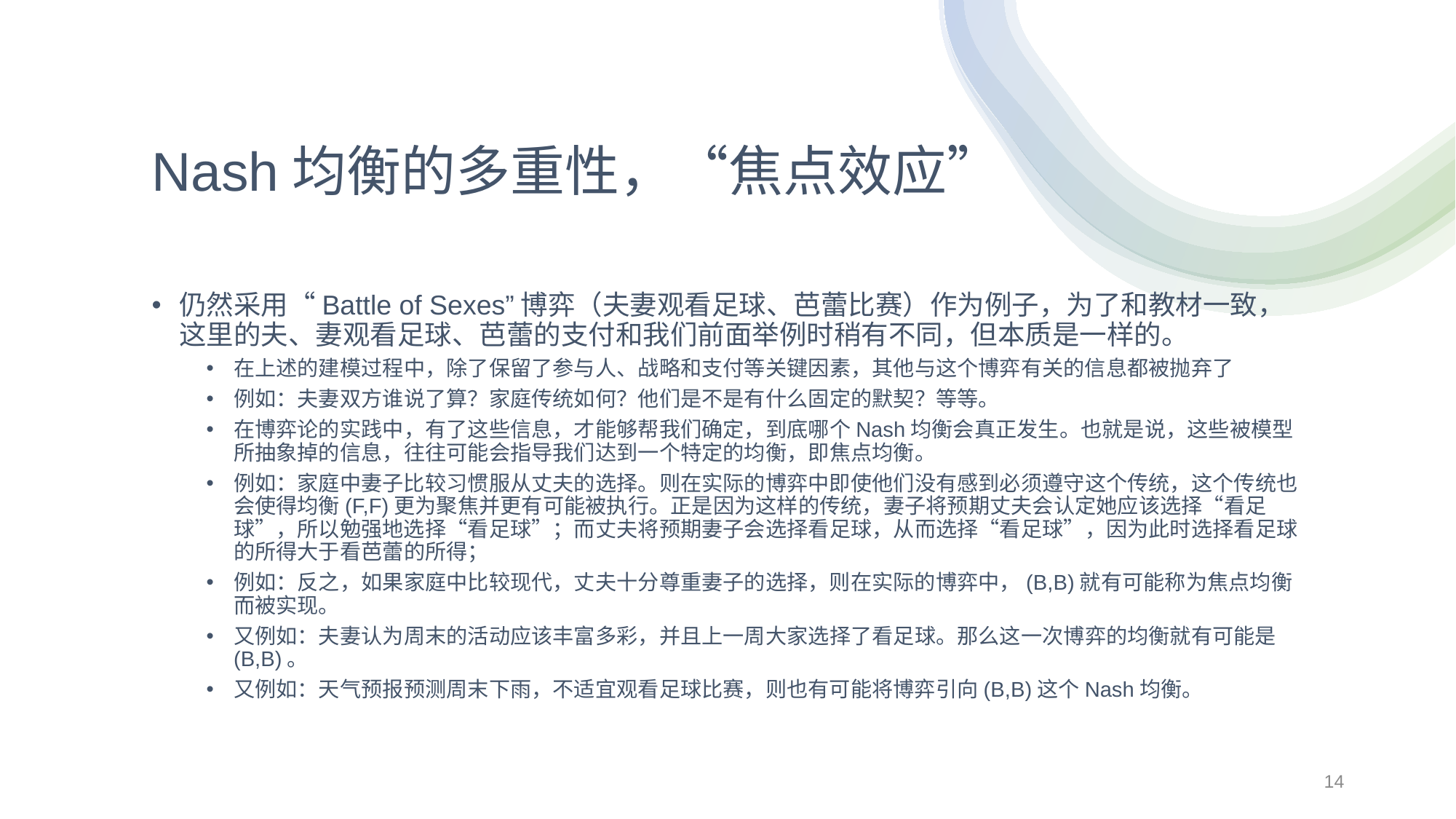

# Nash均衡的多重性，“焦点效应”
仍然采用“Battle of Sexes”博弈（夫妻观看足球、芭蕾比赛）作为例子，为了和教材一致，这里的夫、妻观看足球、芭蕾的支付和我们前面举例时稍有不同，但本质是一样的。
在上述的建模过程中，除了保留了参与人、战略和支付等关键因素，其他与这个博弈有关的信息都被抛弃了
例如：夫妻双方谁说了算？家庭传统如何？他们是不是有什么固定的默契？等等。
在博弈论的实践中，有了这些信息，才能够帮我们确定，到底哪个Nash均衡会真正发生。也就是说，这些被模型所抽象掉的信息，往往可能会指导我们达到一个特定的均衡，即焦点均衡。
例如：家庭中妻子比较习惯服从丈夫的选择。则在实际的博弈中即使他们没有感到必须遵守这个传统，这个传统也会使得均衡(F,F)更为聚焦并更有可能被执行。正是因为这样的传统，妻子将预期丈夫会认定她应该选择“看足球”，所以勉强地选择“看足球”；而丈夫将预期妻子会选择看足球，从而选择“看足球”，因为此时选择看足球的所得大于看芭蕾的所得；
例如：反之，如果家庭中比较现代，丈夫十分尊重妻子的选择，则在实际的博弈中，(B,B)就有可能称为焦点均衡而被实现。
又例如：夫妻认为周末的活动应该丰富多彩，并且上一周大家选择了看足球。那么这一次博弈的均衡就有可能是(B,B)。
又例如：天气预报预测周末下雨，不适宜观看足球比赛，则也有可能将博弈引向(B,B)这个Nash均衡。
14